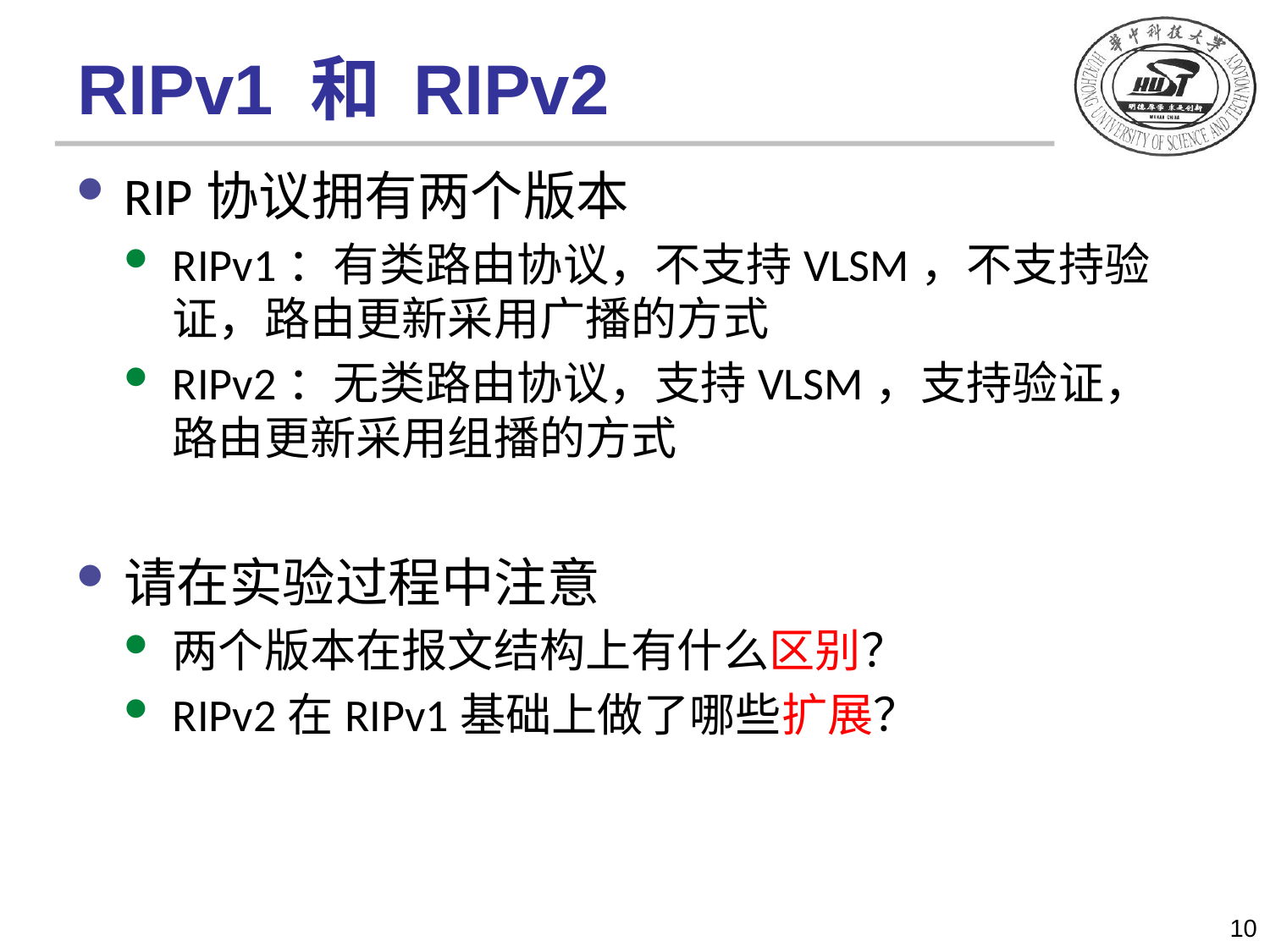

# RIPv1 和 RIPv2
RIP协议拥有两个版本
RIPv1：有类路由协议，不支持VLSM，不支持验证，路由更新采用广播的方式
RIPv2：无类路由协议，支持VLSM，支持验证，路由更新采用组播的方式

请在实验过程中注意
两个版本在报文结构上有什么区别？
RIPv2在RIPv1基础上做了哪些扩展？
10